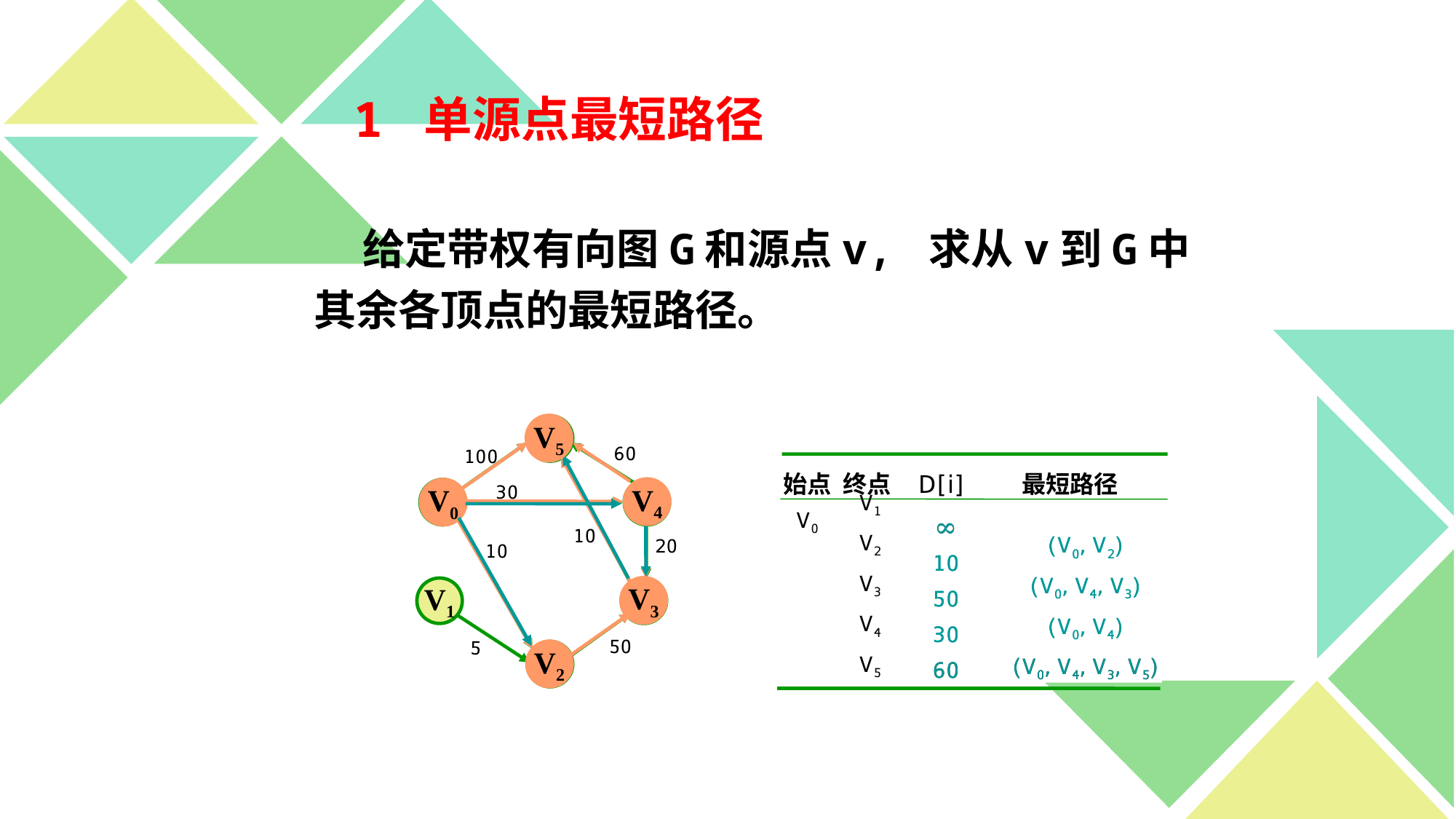

1 单源点最短路径
    给定带权有向图G和源点v, 求从v到G中其余各顶点的最短路径。
V5
V5
60

100

始点  终点    D[i]       最短路径
V4
V0
V0
V4
30

V1
V2
V3
V4 V5
∞
10
∞
30
100
∞
10
∞
30
100
∞
10
60
30
100
∞
10
60
30
100
∞
10
50
30
100
∞
10
50
30
90
∞
10
50
30
90
∞
10
50
30
60
∞
10
50
30
60

(V0, V2)
(V0, V4, V3)
(V0, V4)
(V0, V4, V3, V5)

(V0, V2)
(V0, V4, V3)
(V0, V4)
(V0, V4, V3, V5)

(V0, V2)

(V0, V4)
(V0, V5)

(V0, V2)

(V0, V4)
(V0, V5)

(V0, V2)
(V0, V2, V3)
(V0, V4)
(V0, V5)

(V0, V2)
(V0, V2, V3)
(V0, V4)
(V0, V5)

(V0, V2)
(V0, V4, V3)
(V0, V4)
(V0, V5)

(V0, V2)
(V0, V4, V3)
(V0, V4)
(V0, V4, V5)

(V0, V2)
(V0, V4, V3)
(V0, V4)
(V0, V4, V5)
V0

10

20
10
V3
V1
V3

50
5
V2
V2